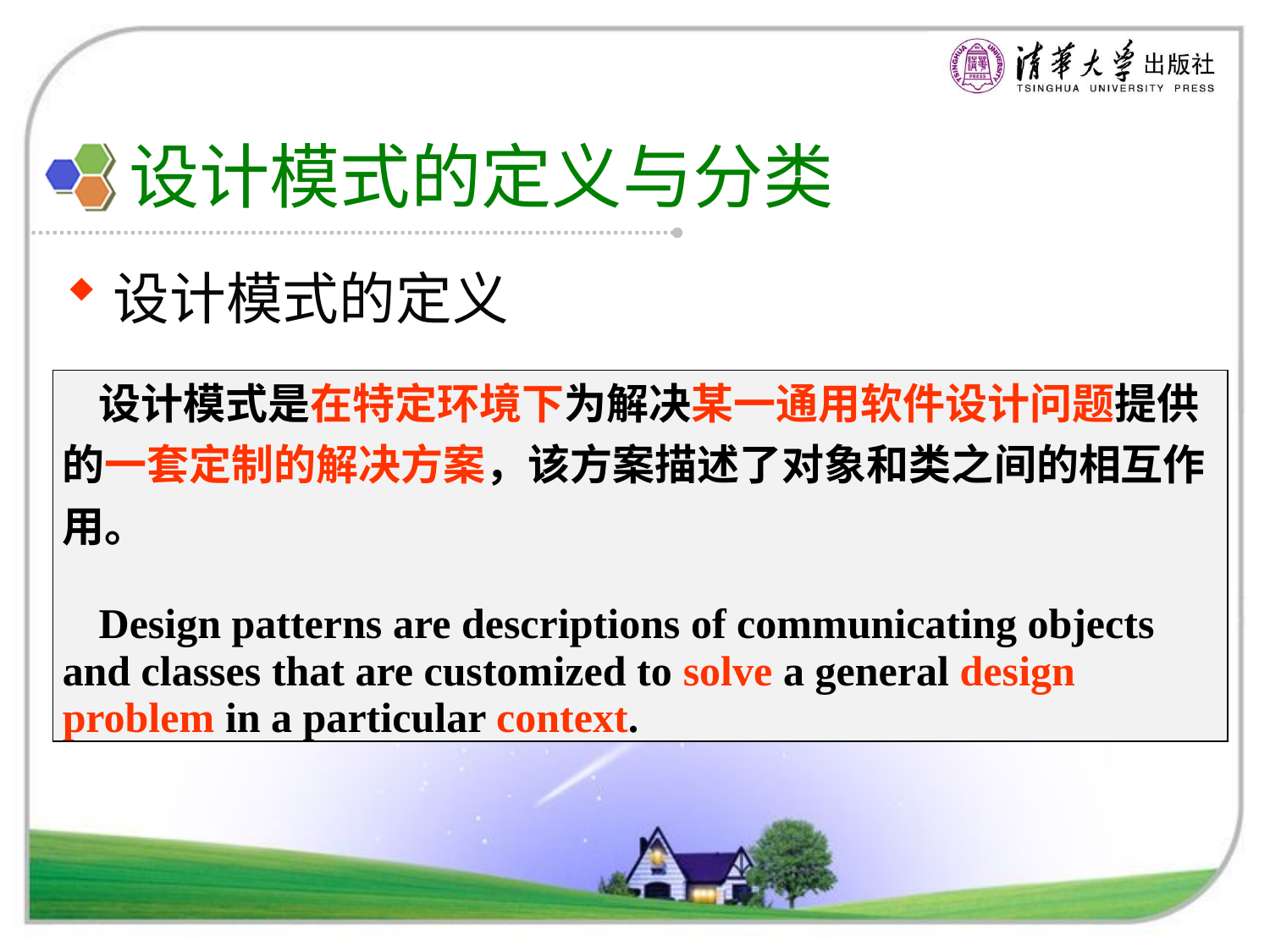

# 设计模式的定义与分类
设计模式的定义

| 设计模式是在特定环境下为解决某一通用软件设计问题提供的一套定制的解决方案，该方案描述了对象和类之间的相互作用。 Design patterns are descriptions of communicating objects and classes that are customized to solve a general design problem in a particular context. |
| --- |